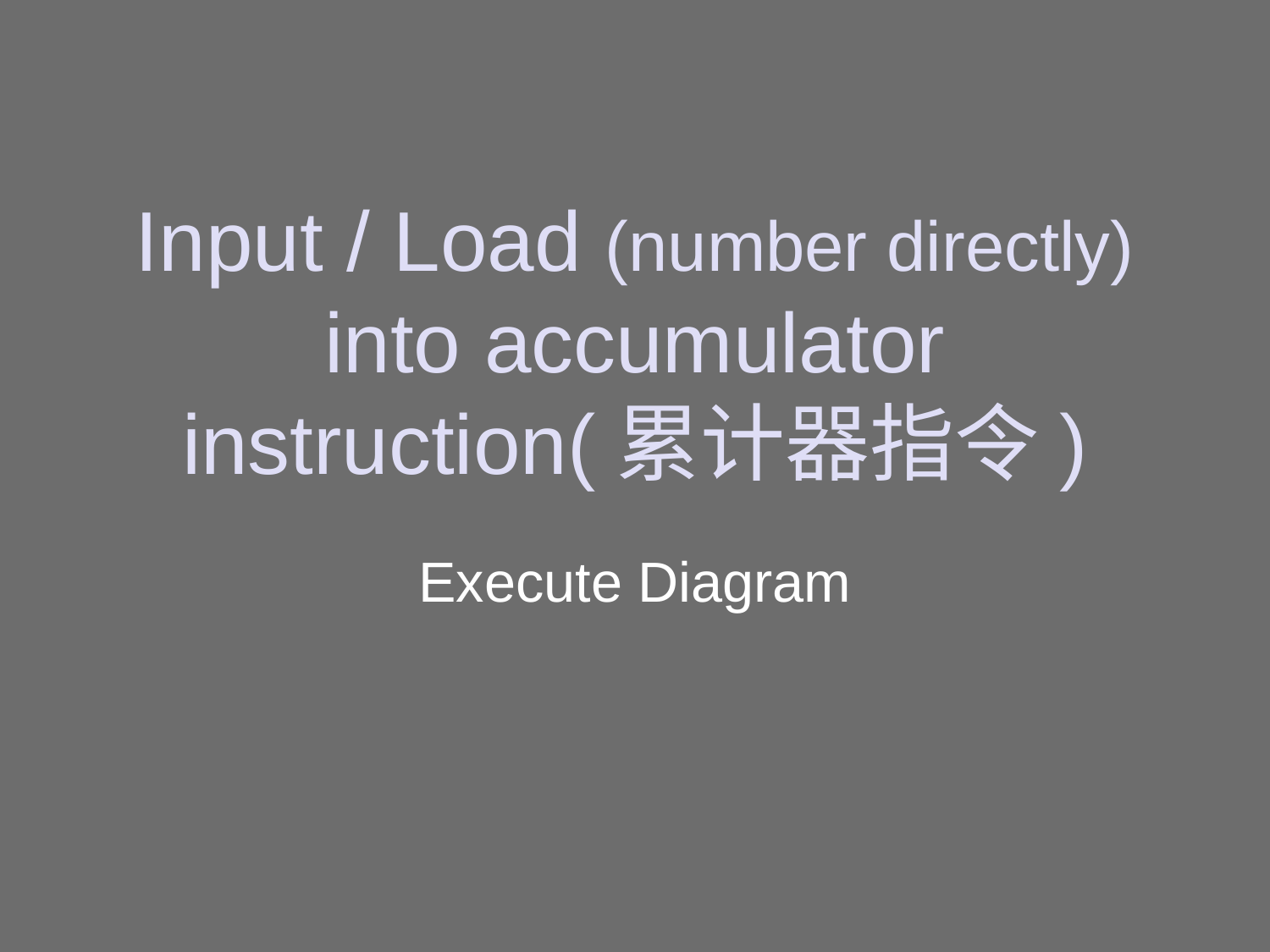

# Input / Load (number directly) into accumulator instruction(累计器指令)
Execute Diagram